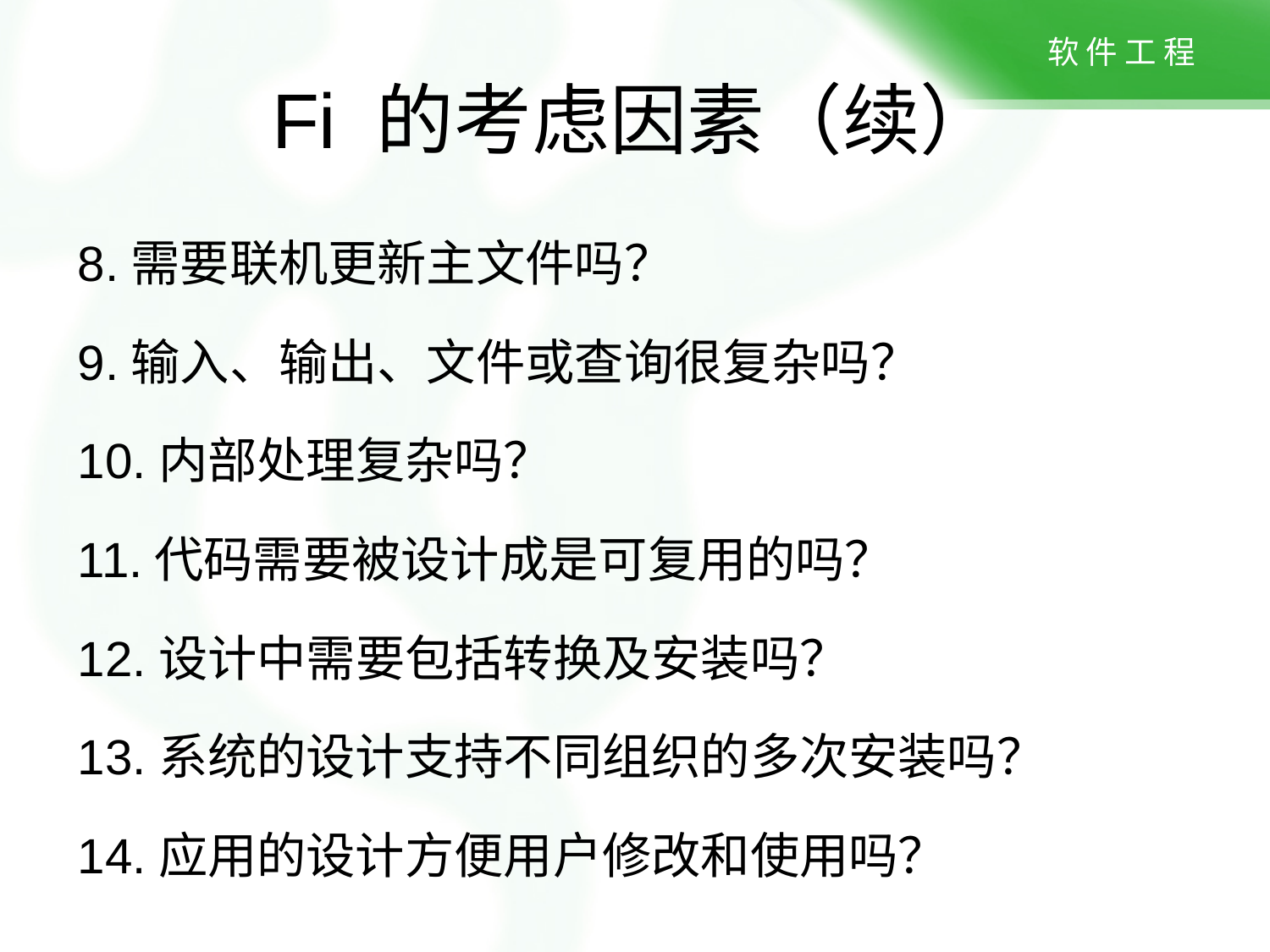

# Fi 的考虑因素（续）
8.需要联机更新主文件吗？
9.输入、输出、文件或查询很复杂吗？
10.内部处理复杂吗？
11.代码需要被设计成是可复用的吗？
12.设计中需要包括转换及安装吗？
13.系统的设计支持不同组织的多次安装吗？
14.应用的设计方便用户修改和使用吗？